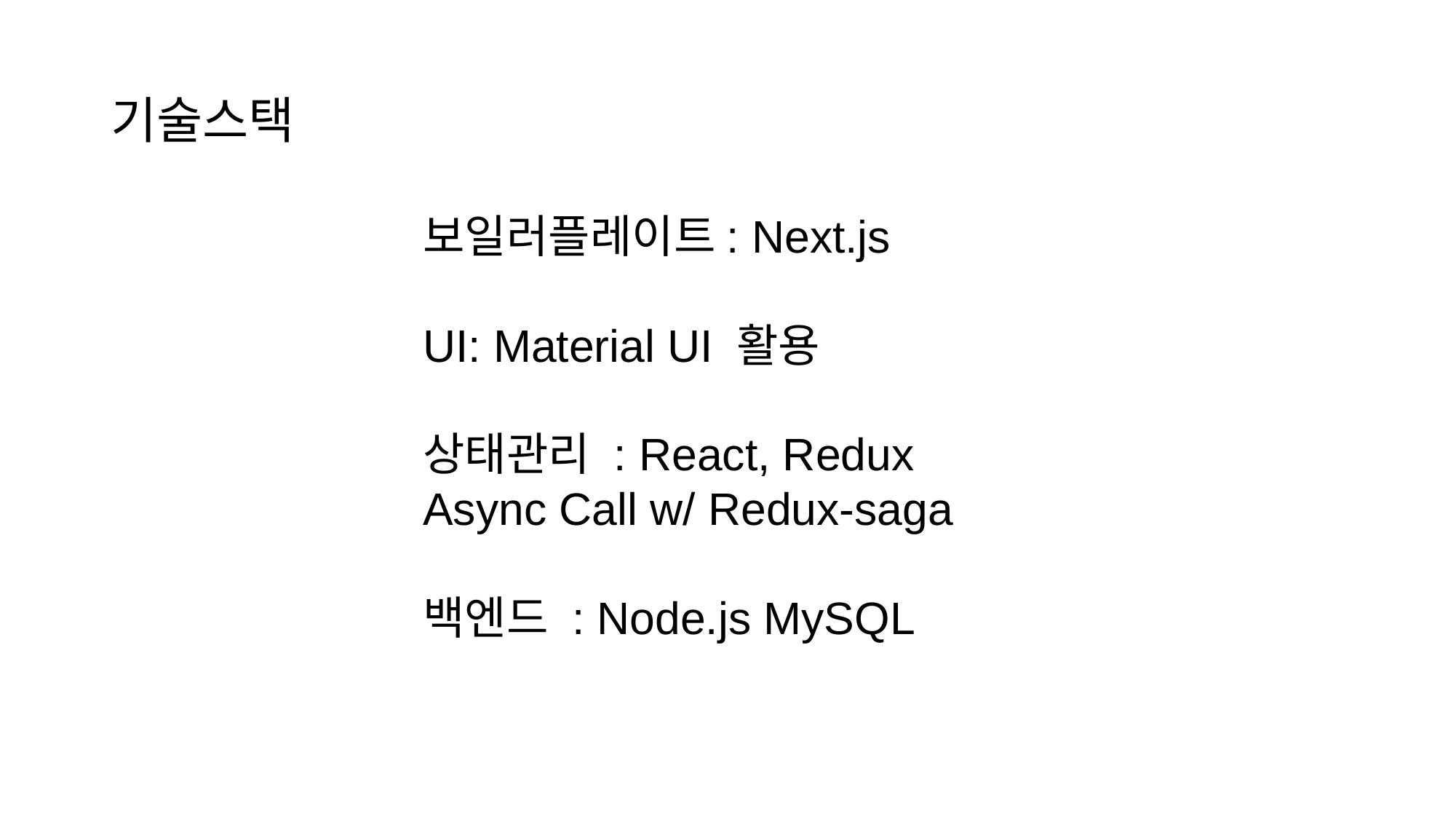

# 기술스택
보일러플레이트: Next.js

UI: Material UI 활용

상태관리 : React, Redux
Async Call w/ Redux-saga

백엔드 : Node.js MySQL